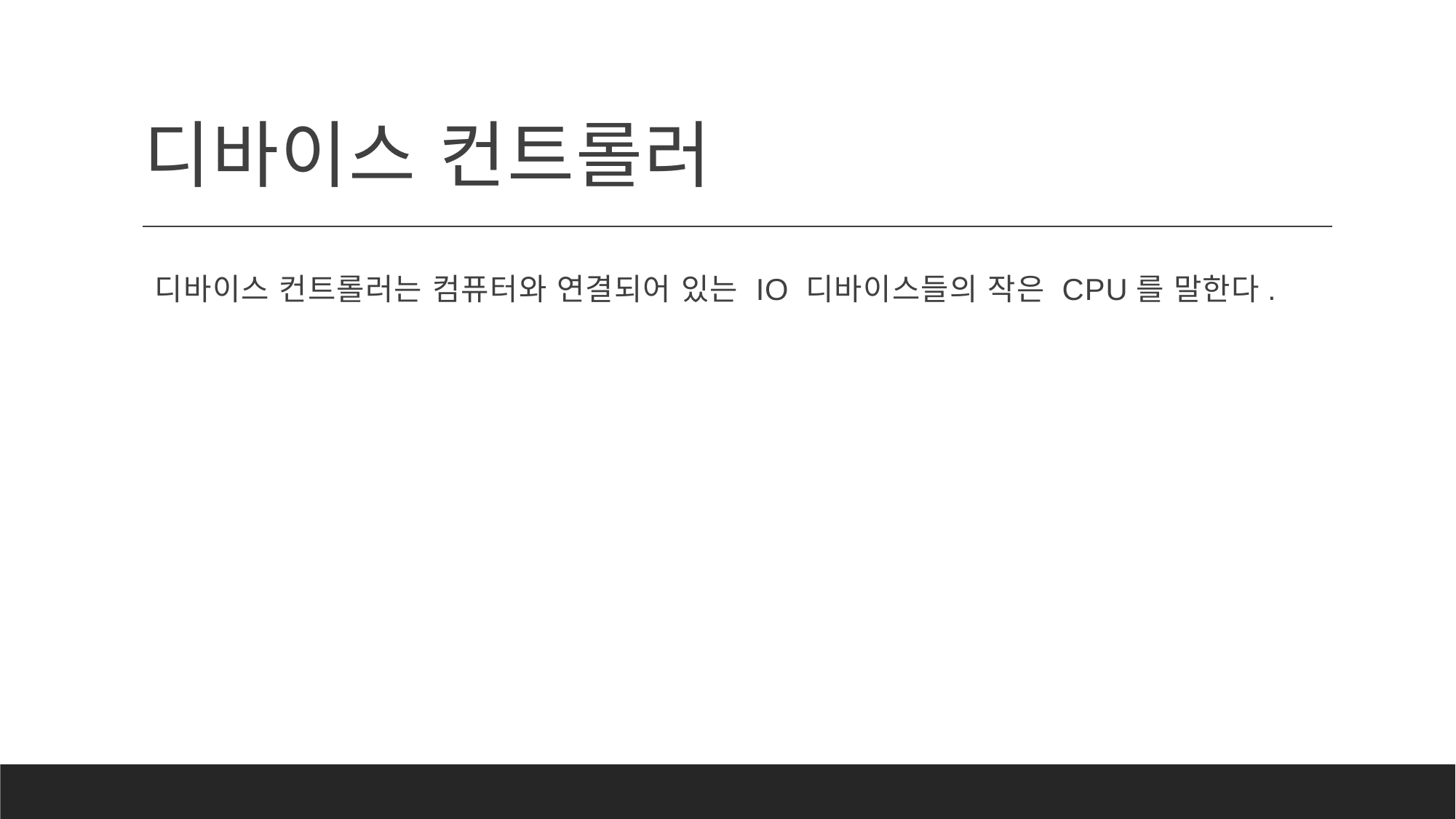

# 디바이스 컨트롤러
디바이스 컨트롤러는 컴퓨터와 연결되어 있는 IO 디바이스들의 작은 CPU를 말한다.